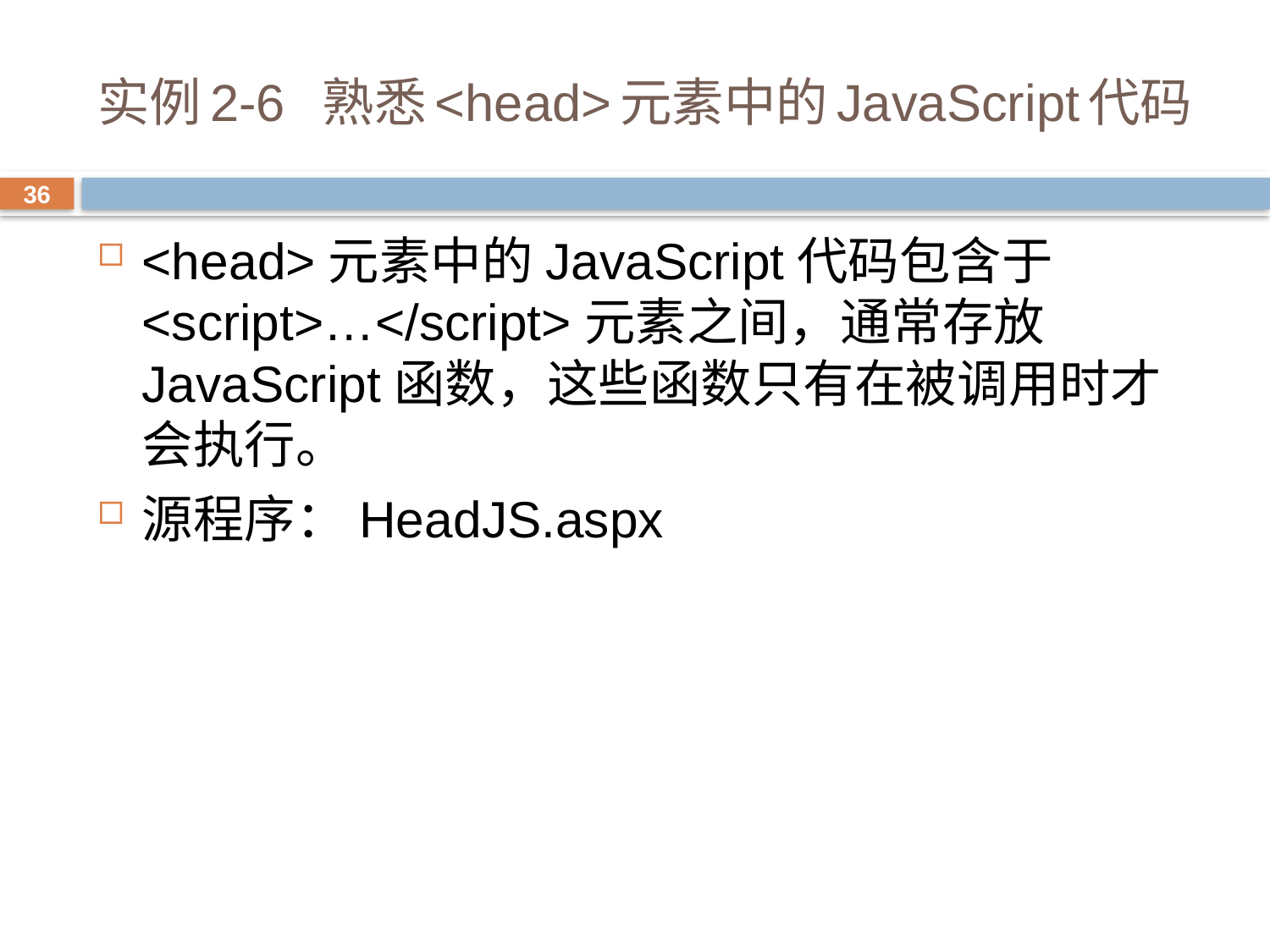

# 实例2-6  熟悉<head>元素中的JavaScript代码
36
<head>元素中的JavaScript代码包含于<script>…</script>元素之间，通常存放JavaScript函数，这些函数只有在被调用时才会执行。
源程序：HeadJS.aspx